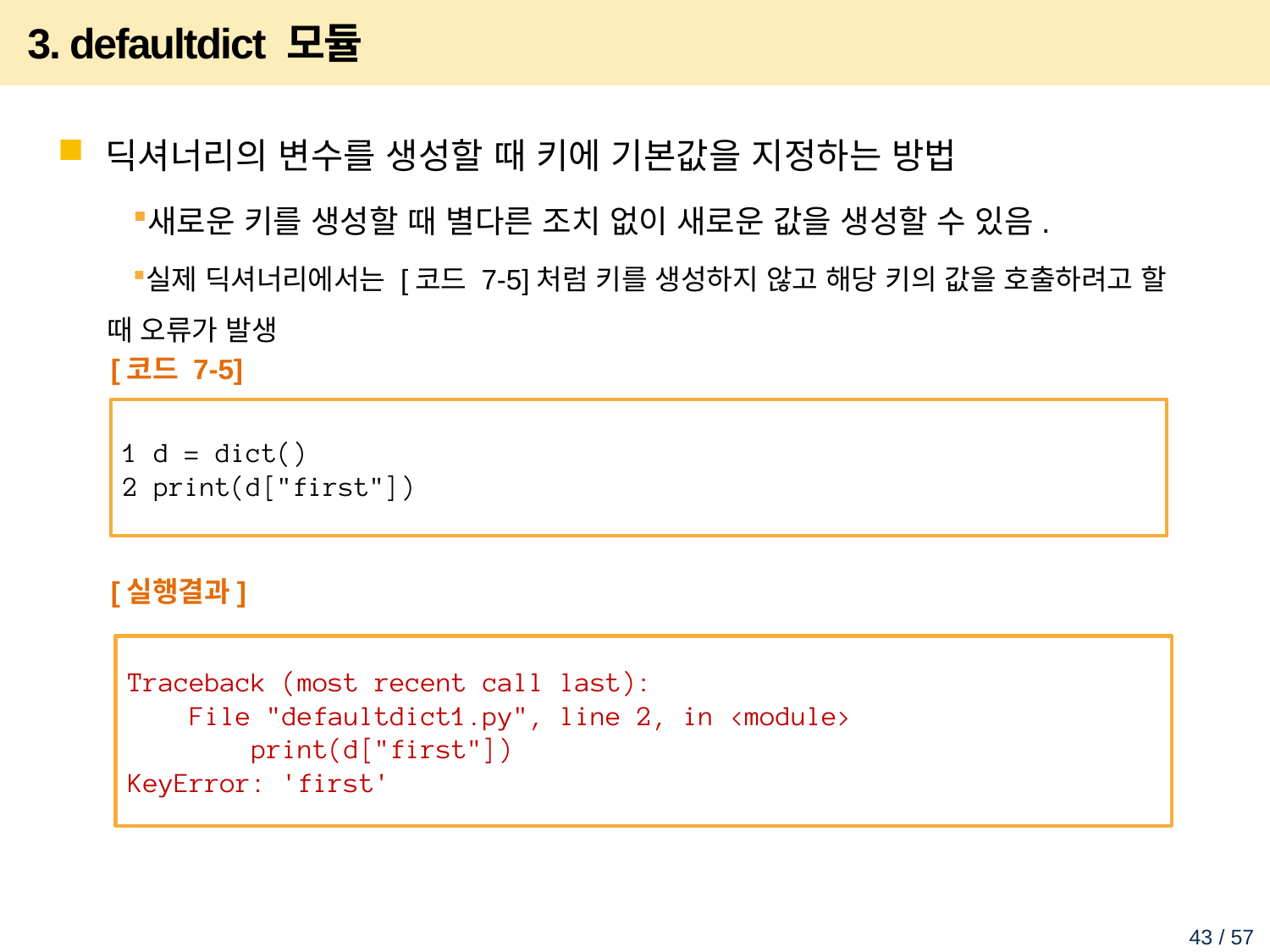

# 3. defaultdict 모듈
딕셔너리의 변수를 생성할 때 키에 기본값을 지정하는 방법
새로운 키를 생성할 때 별다른 조치 없이 새로운 값을 생성할 수 있음.
실제 딕셔너리에서는 [코드 7-5]처럼 키를 생성하지 않고 해당 키의 값을 호출하려고 할 때 오류가 발생
[코드 7-5]
1 d = dict()
2 print(d["first"])
[실행결과]
Traceback (most recent call last):
    File "defaultdict1.py", line 2, in <module>
        print(d["first"])
KeyError: 'first'